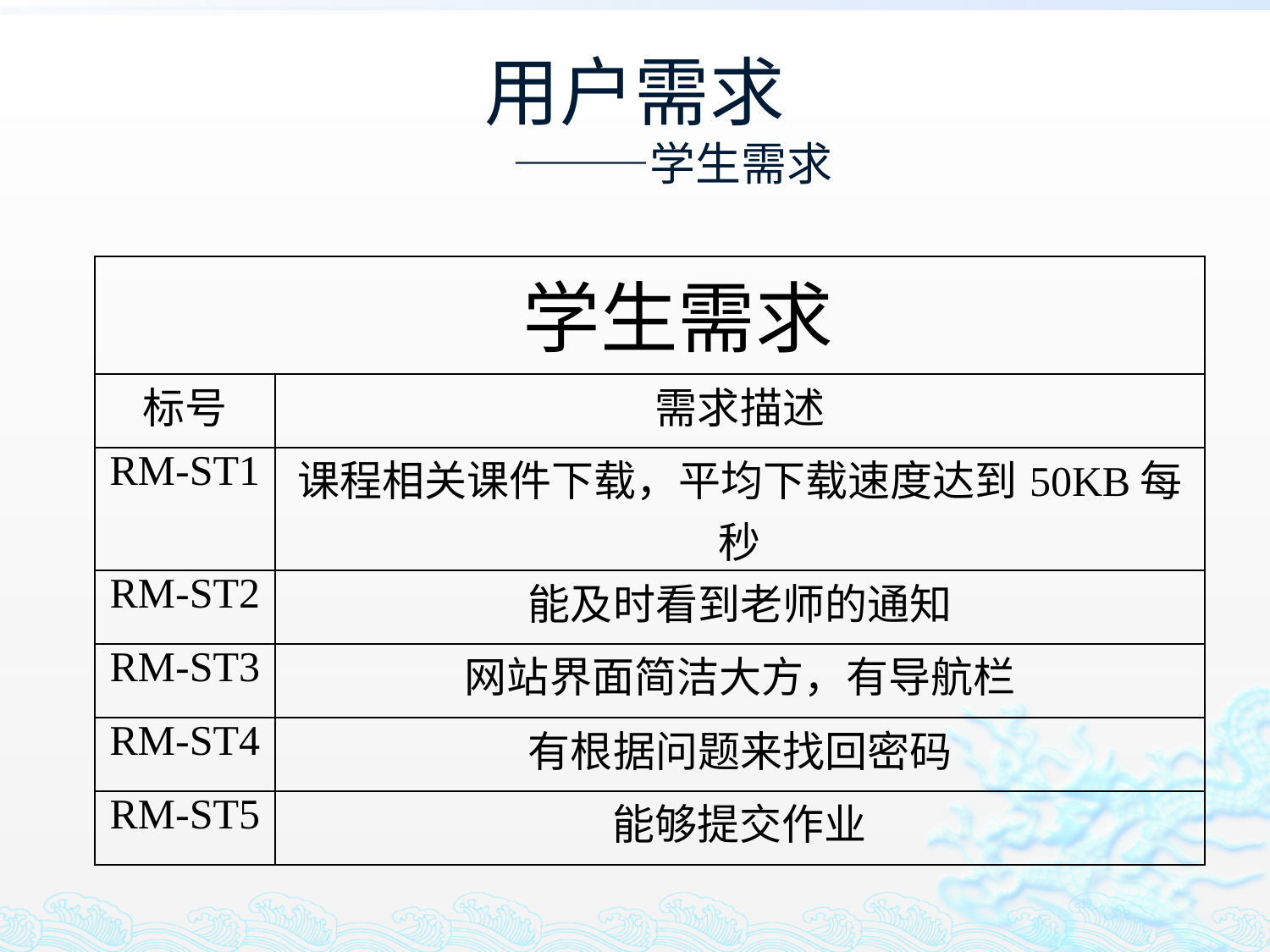

# 用户需求 ———学生需求
| 学生需求 |  |
| --- | --- |
| 标号 | 需求描述 |
| RM-ST1 | 课程相关课件下载，平均下载速度达到50KB每秒 |
| RM-ST2 | 能及时看到老师的通知 |
| RM-ST3 | 网站界面简洁大方，有导航栏 |
| RM-ST4 | 有根据问题来找回密码 |
| RM-ST5 | 能够提交作业 |